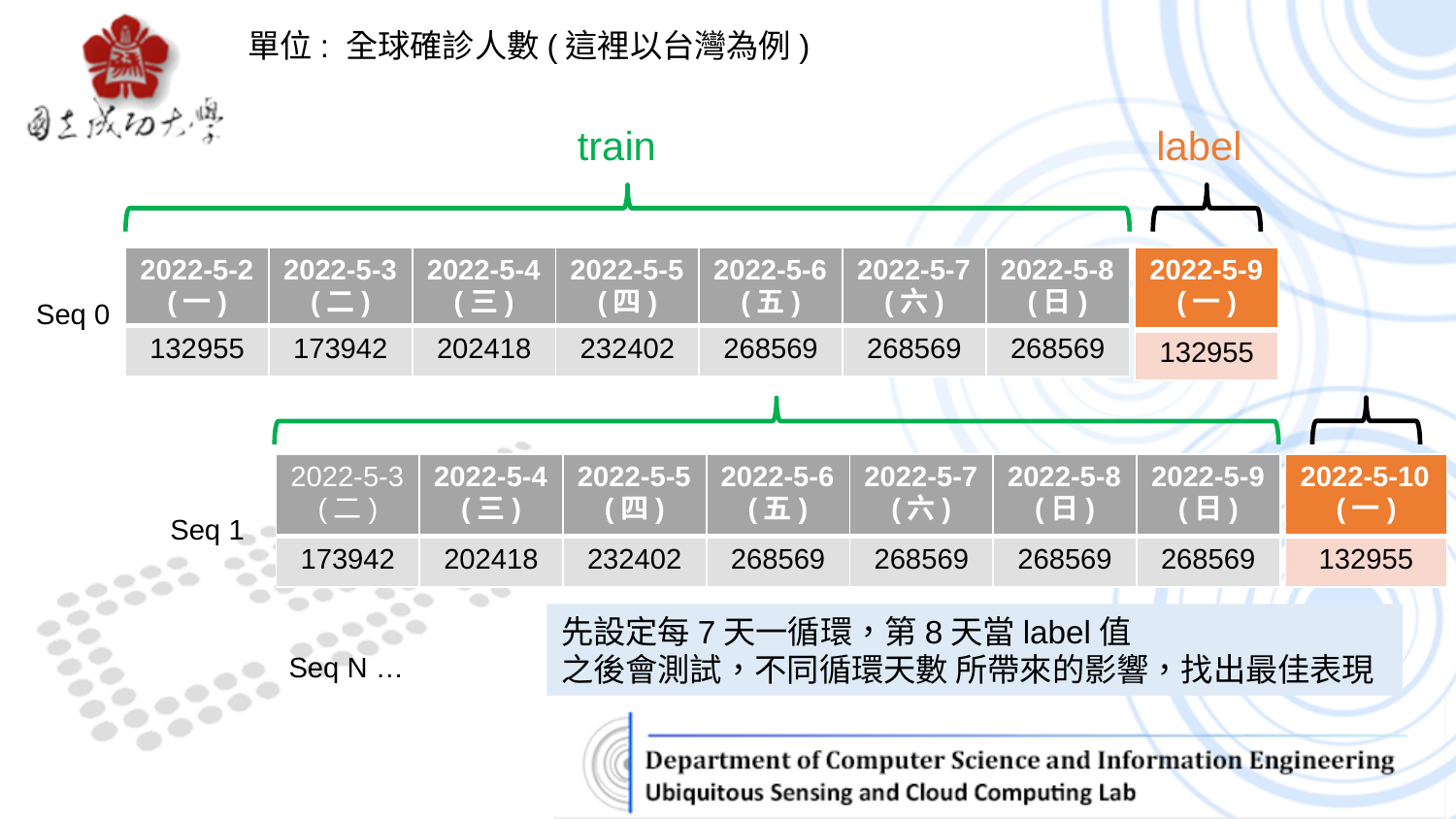

單位: 全球確診人數(這裡以台灣為例)
train
label

| 2022-5-9 (一) |
| --- |
| 132955 |
| 2022-5-2 (一) | 2022-5-3 (二) | 2022-5-4 (三) | 2022-5-5 (四) | 2022-5-6 (五) | 2022-5-7 (六) | 2022-5-8 (日) |
| --- | --- | --- | --- | --- | --- | --- |
| 132955 | 173942 | 202418 | 232402 | 268569 | 268569 | 268569 |
Seq 0

| 2022-5-3 (二) | 2022-5-4 (三) | 2022-5-5 (四) | 2022-5-6 (五) | 2022-5-7 (六) | 2022-5-8 (日) | 2022-5-9 (日) |
| --- | --- | --- | --- | --- | --- | --- |
| 173942 | 202418 | 232402 | 268569 | 268569 | 268569 | 268569 |
| 2022-5-10 (一) |
| --- |
| 132955 |
Seq 1
先設定每7天一循環，第8天當label值
之後會測試，不同循環天數 所帶來的影響，找出最佳表現
Seq N …